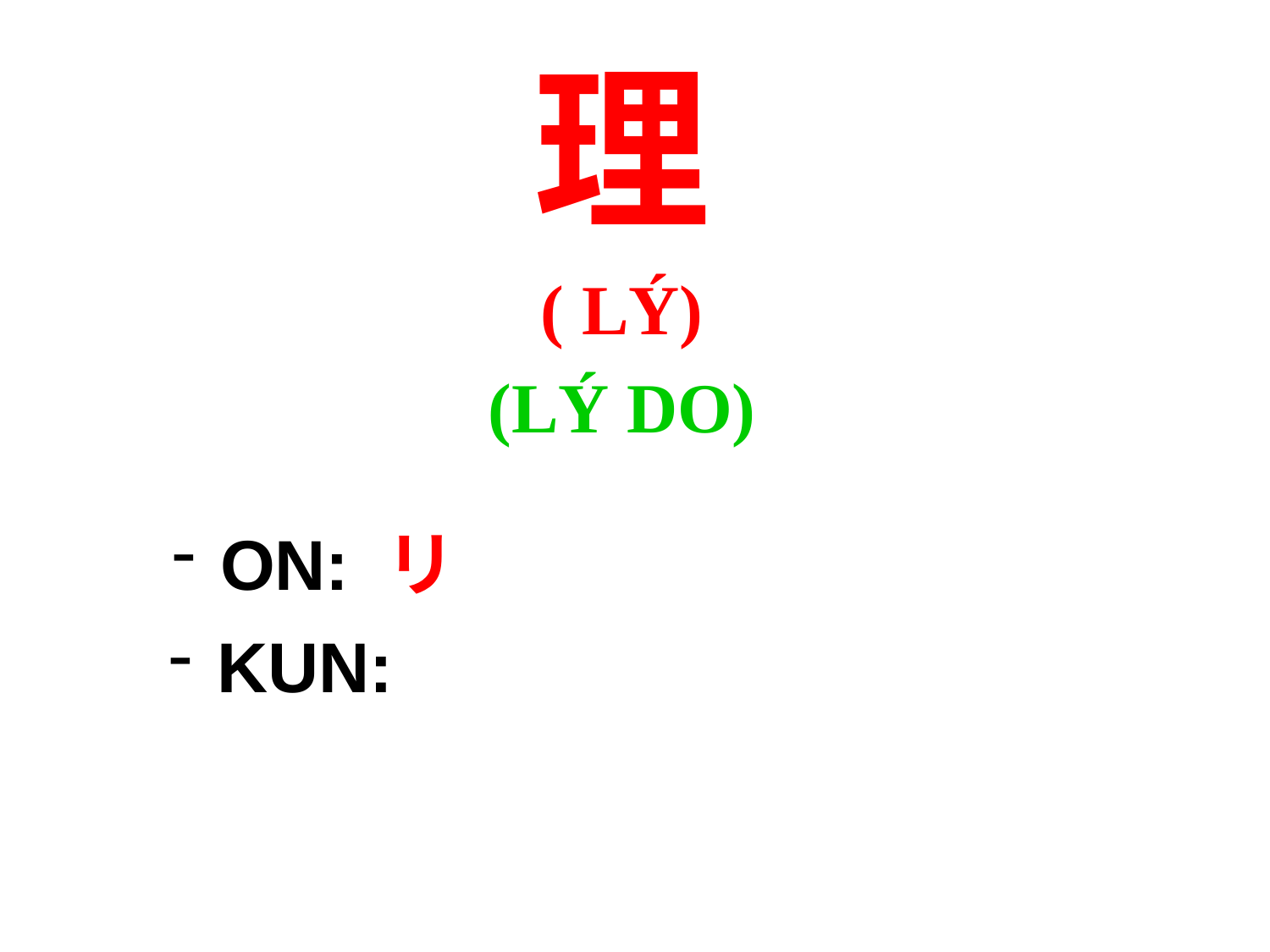

理
( LÝ)
(LÝ DO)
ON: リ

KUN: